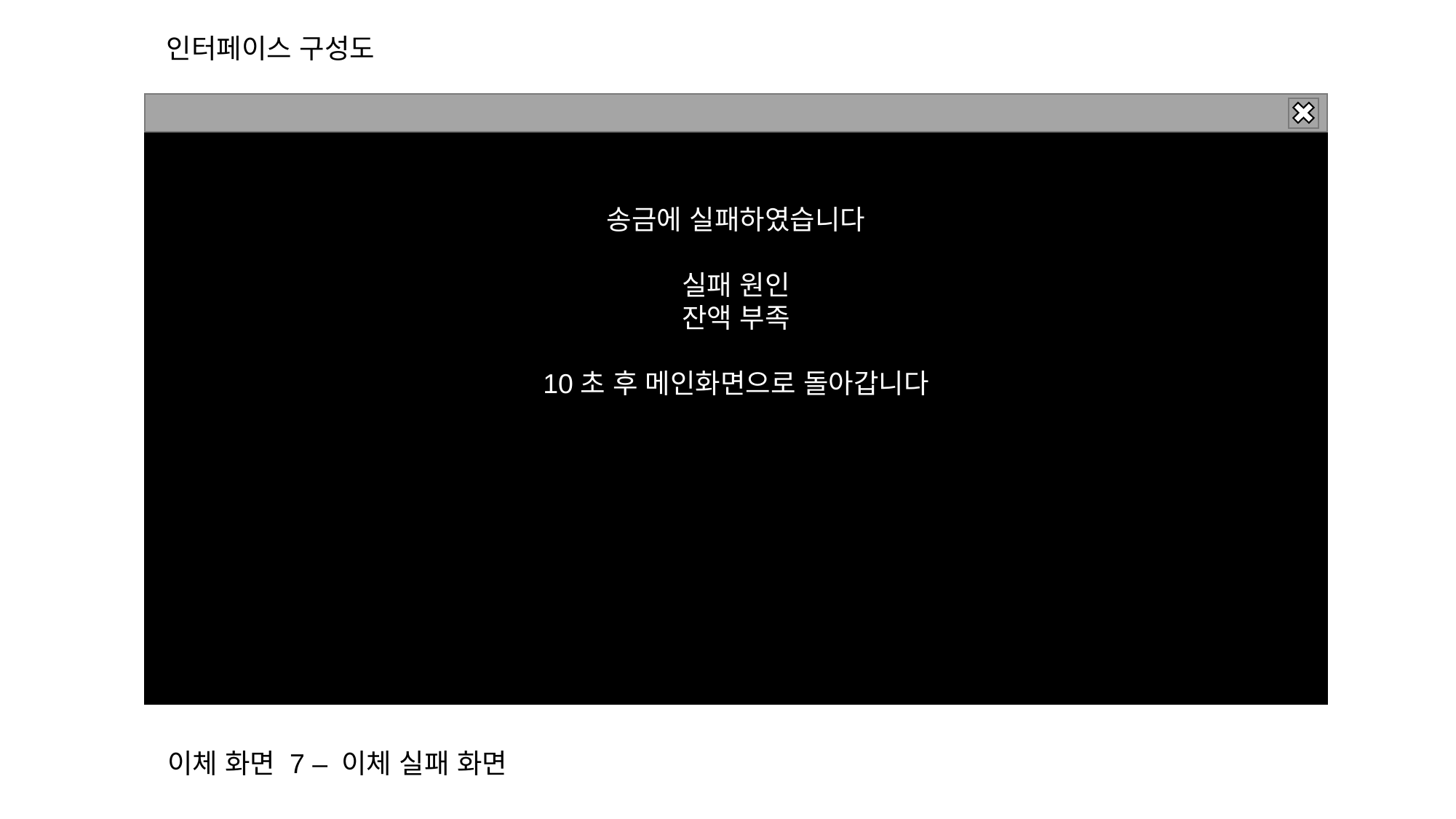

인터페이스 구성도

송금에 실패하였습니다

실패 원인
잔액 부족

10초 후 메인화면으로 돌아갑니다

이체 화면 7 – 이체 실패 화면